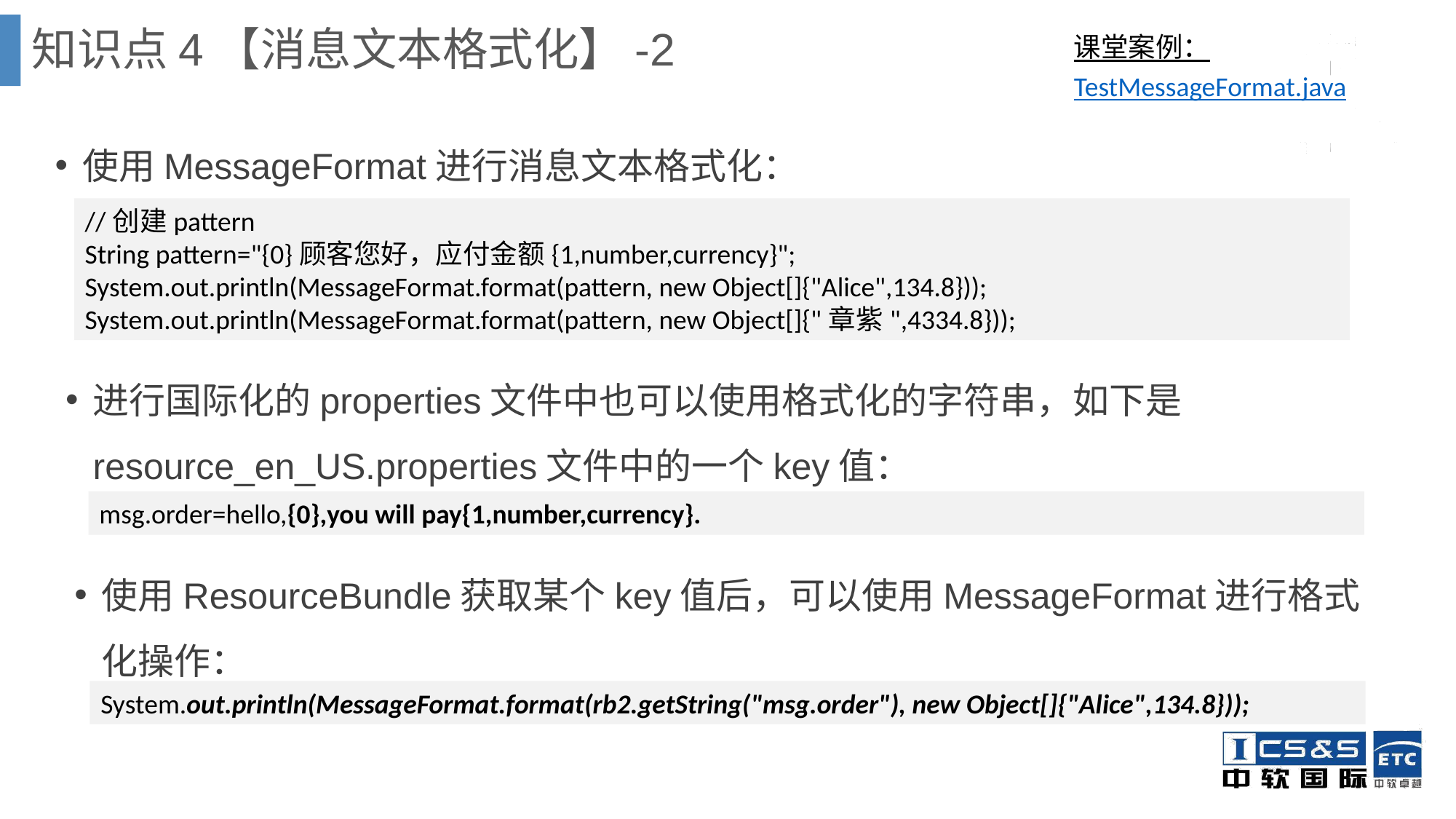

知识点4【消息文本格式化】-2
课堂案例：
TestMessageFormat.java
使用MessageFormat进行消息文本格式化：
//创建pattern
String pattern="{0}顾客您好，应付金额{1,number,currency}";
System.out.println(MessageFormat.format(pattern, new Object[]{"Alice",134.8}));
System.out.println(MessageFormat.format(pattern, new Object[]{"章紫",4334.8}));
进行国际化的properties文件中也可以使用格式化的字符串，如下是resource_en_US.properties文件中的一个key值：
msg.order=hello,{0},you will pay{1,number,currency}.
使用ResourceBundle获取某个key值后，可以使用MessageFormat进行格式化操作：
System.out.println(MessageFormat.format(rb2.getString("msg.order"), new Object[]{"Alice",134.8}));